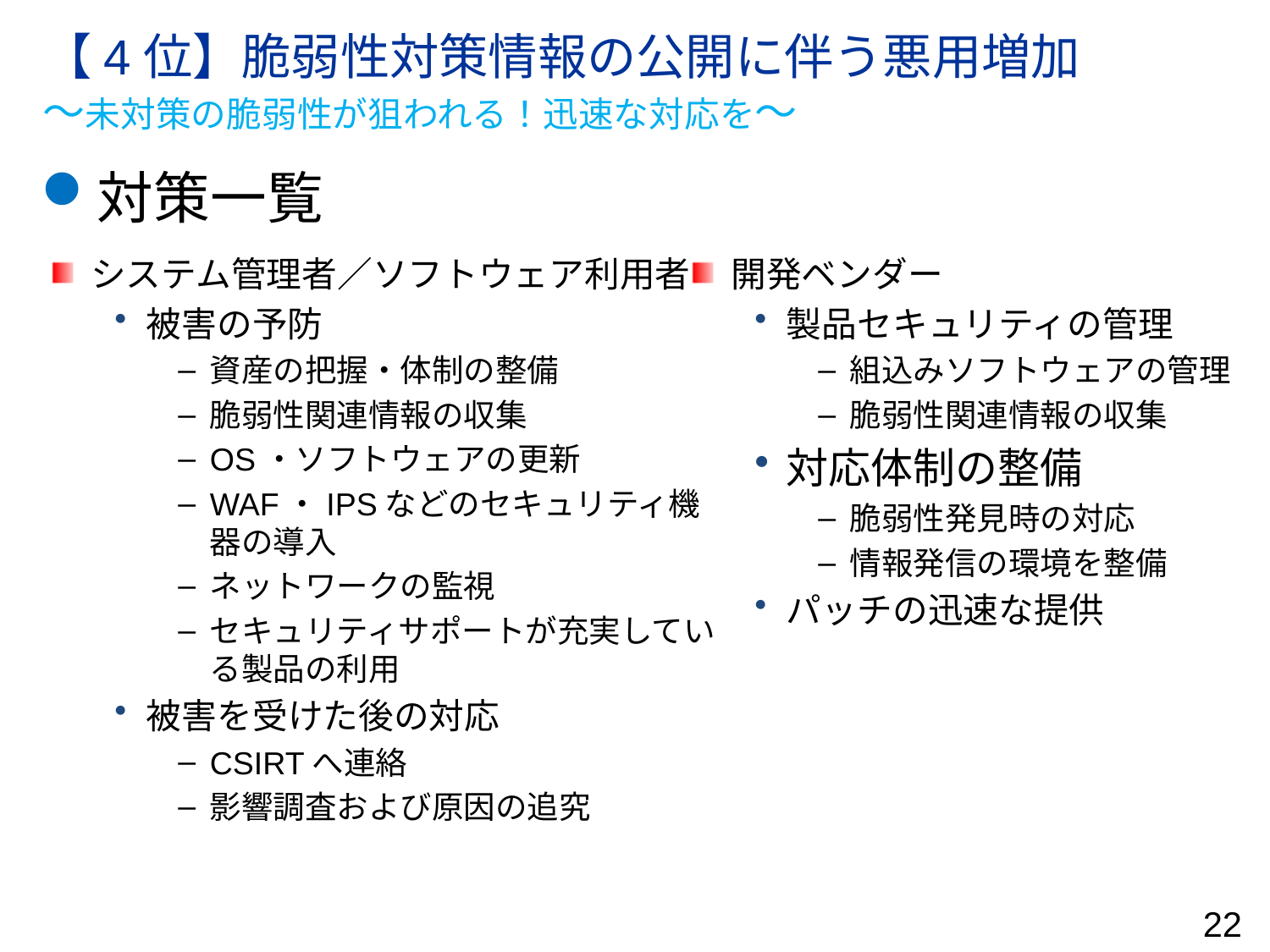

# 【4位】脆弱性対策情報の公開に伴う悪用増加 ～未対策の脆弱性が狙われる！迅速な対応を～
対策一覧
システム管理者／ソフトウェア利用者
被害の予防
資産の把握・体制の整備
脆弱性関連情報の収集
OS・ソフトウェアの更新
WAF・IPSなどのセキュリティ機器の導入
ネットワークの監視
セキュリティサポートが充実している製品の利用
被害を受けた後の対応
CSIRTへ連絡
影響調査および原因の追究

開発ベンダー
製品セキュリティの管理
組込みソフトウェアの管理
脆弱性関連情報の収集
対応体制の整備
脆弱性発見時の対応
情報発信の環境を整備
パッチの迅速な提供

22